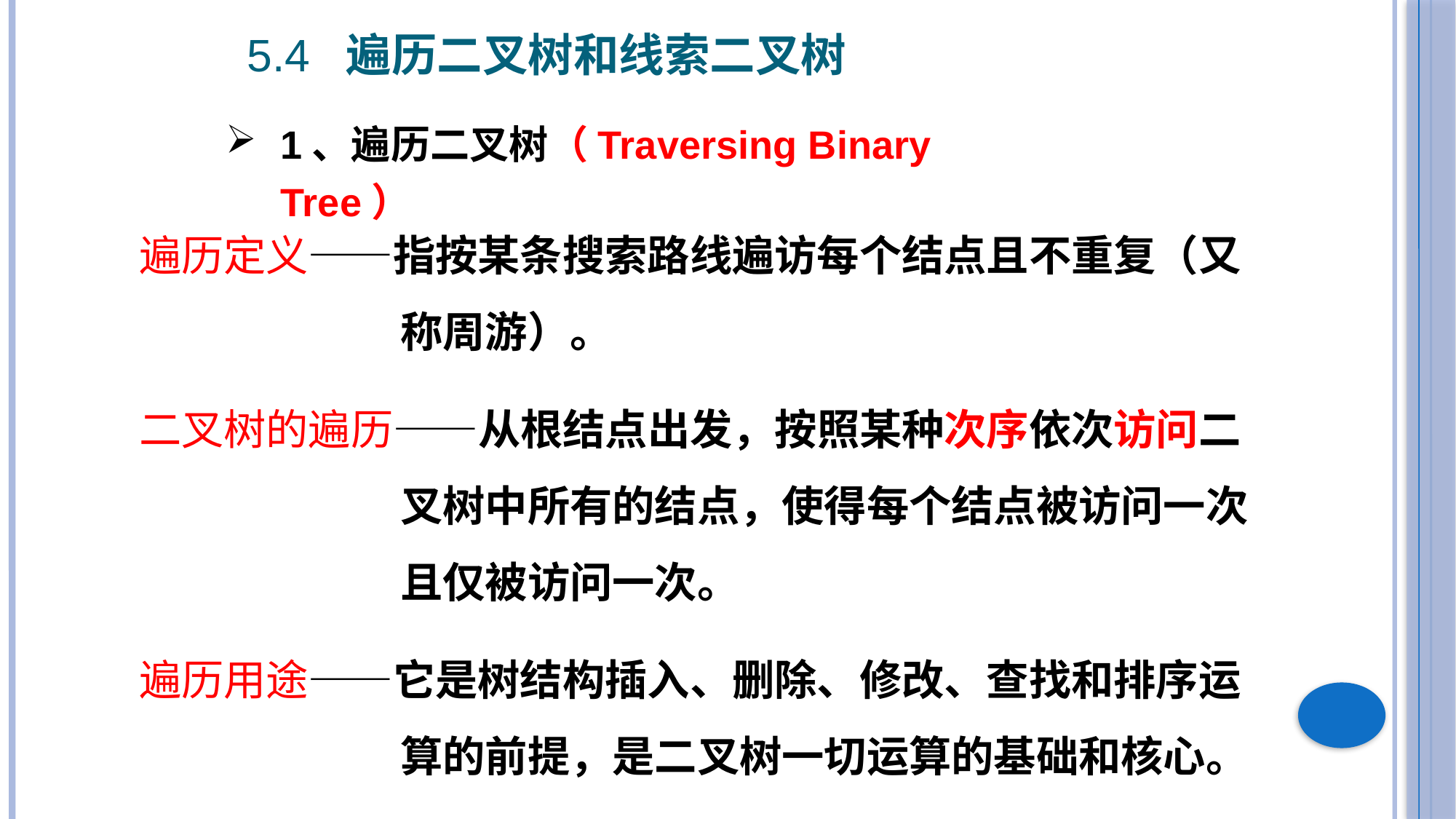

5.4  遍历二叉树和线索二叉树
1、遍历二叉树（Traversing Binary Tree）
遍历定义——指按某条搜索路线遍访每个结点且不重复（又称周游）。
二叉树的遍历——从根结点出发，按照某种次序依次访问二叉树中所有的结点，使得每个结点被访问一次且仅被访问一次。
遍历用途——它是树结构插入、删除、修改、查找和排序运算的前提，是二叉树一切运算的基础和核心。